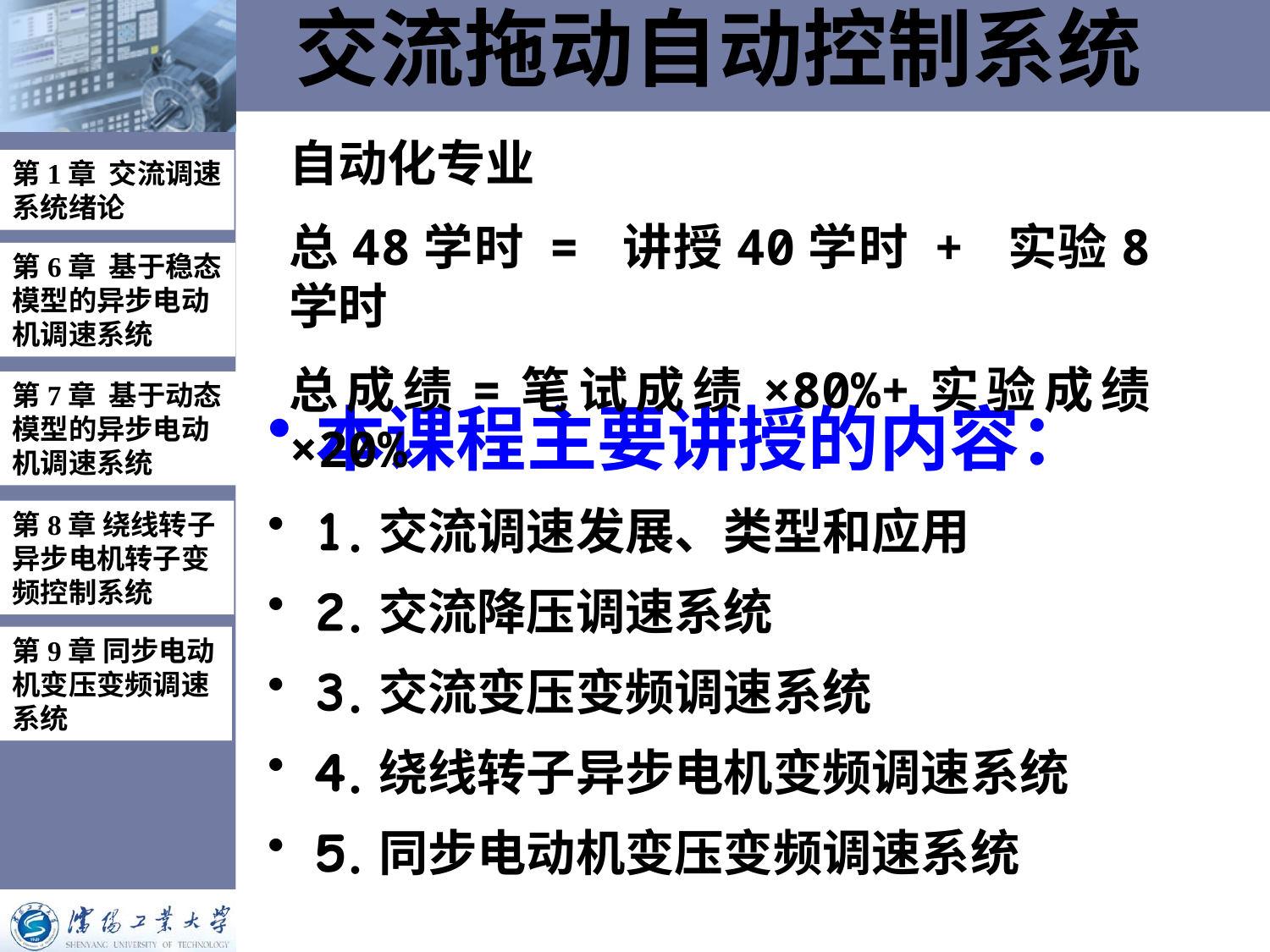

# 交流拖动自动控制系统
自动化专业
总48学时 = 讲授40学时 + 实验8学时
总成绩=笔试成绩×80%+实验成绩×20%
第1章  交流调速系统绪论
第6章  基于稳态模型的异步电动机调速系统
第7章  基于动态模型的异步电动机调速系统
本课程主要讲授的内容：
1.交流调速发展、类型和应用
2.交流降压调速系统
3.交流变压变频调速系统
4.绕线转子异步电机变频调速系统
5.同步电动机变压变频调速系统
第8章 绕线转子异步电机转子变频控制系统
第9章 同步电动机变压变频调速系统